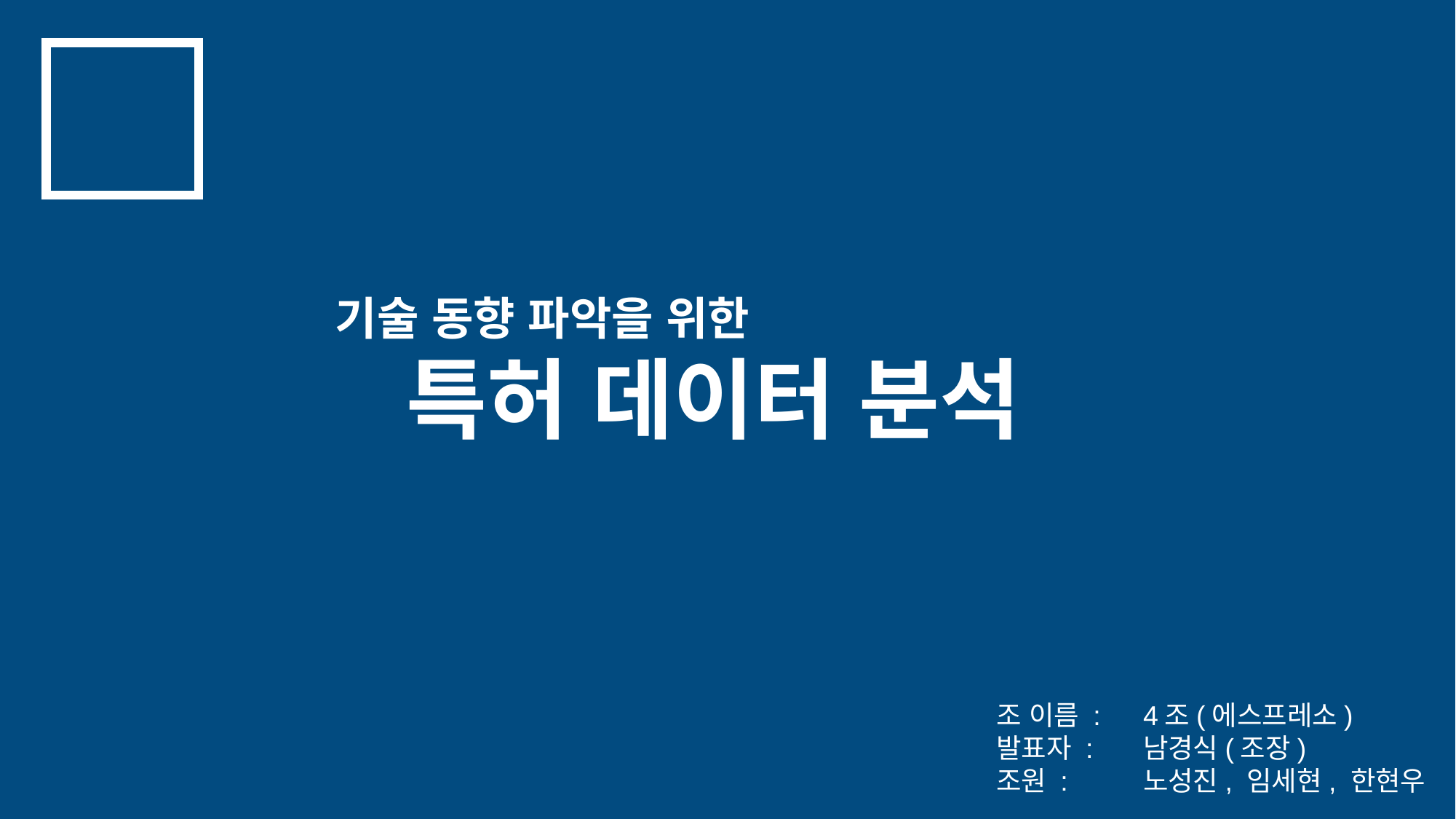

기술 동향 파악을 위한
특허 데이터 분석
조 이름 :
발표자 :
조원 :
4조(에스프레소)
남경식(조장)
노성진, 임세현, 한현우